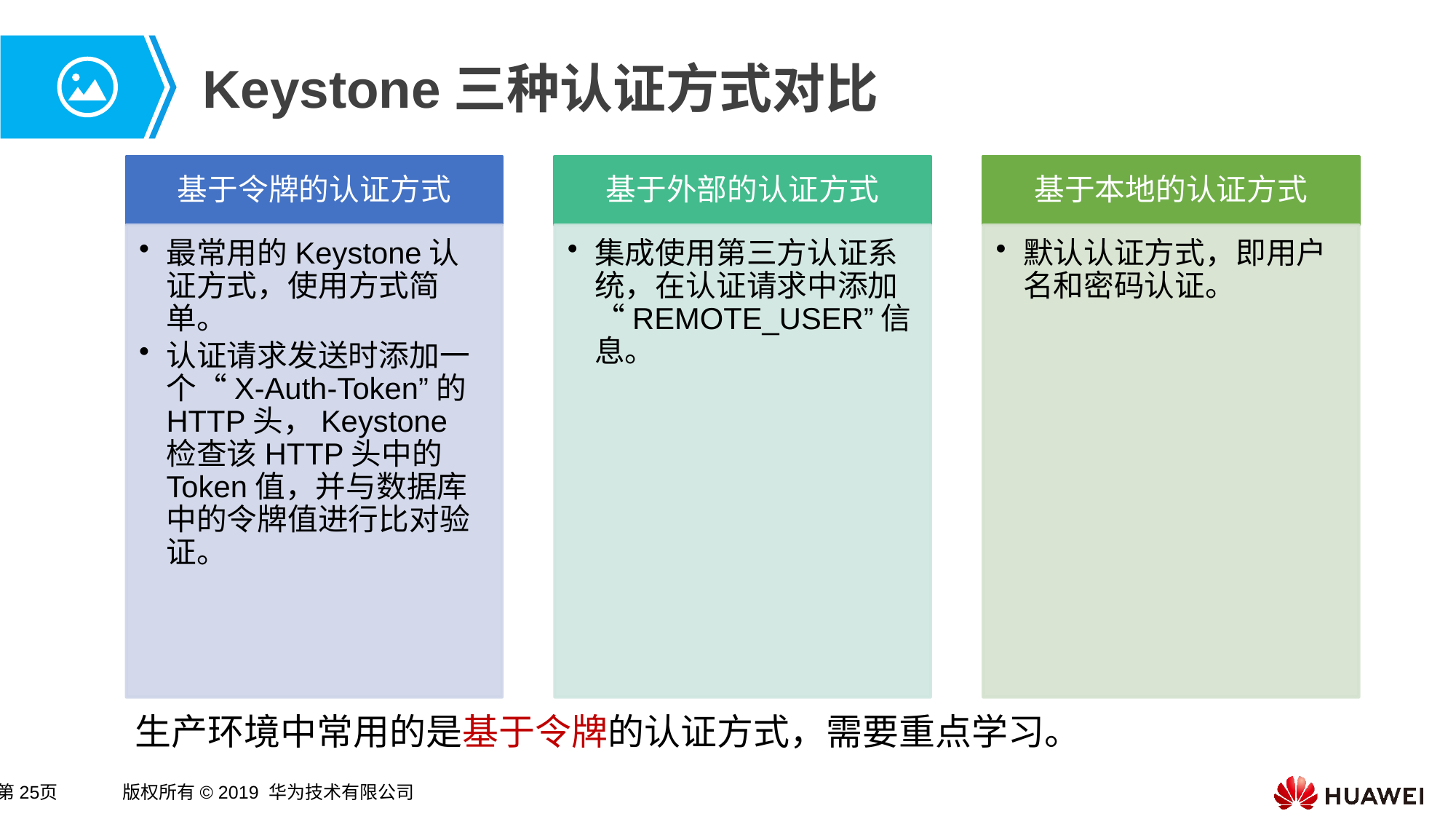

# Keystone三种认证方式对比
基于令牌的认证方式
最常用的Keystone认证方式，使用方式简单。
认证请求发送时添加一个“X-Auth-Token”的HTTP头，Keystone检查该HTTP头中的Token值，并与数据库中的令牌值进行比对验证。
基于外部的认证方式
集成使用第三方认证系统，在认证请求中添加“REMOTE_USER”信息。
基于本地的认证方式
默认认证方式，即用户名和密码认证。
生产环境中常用的是基于令牌的认证方式，需要重点学习。